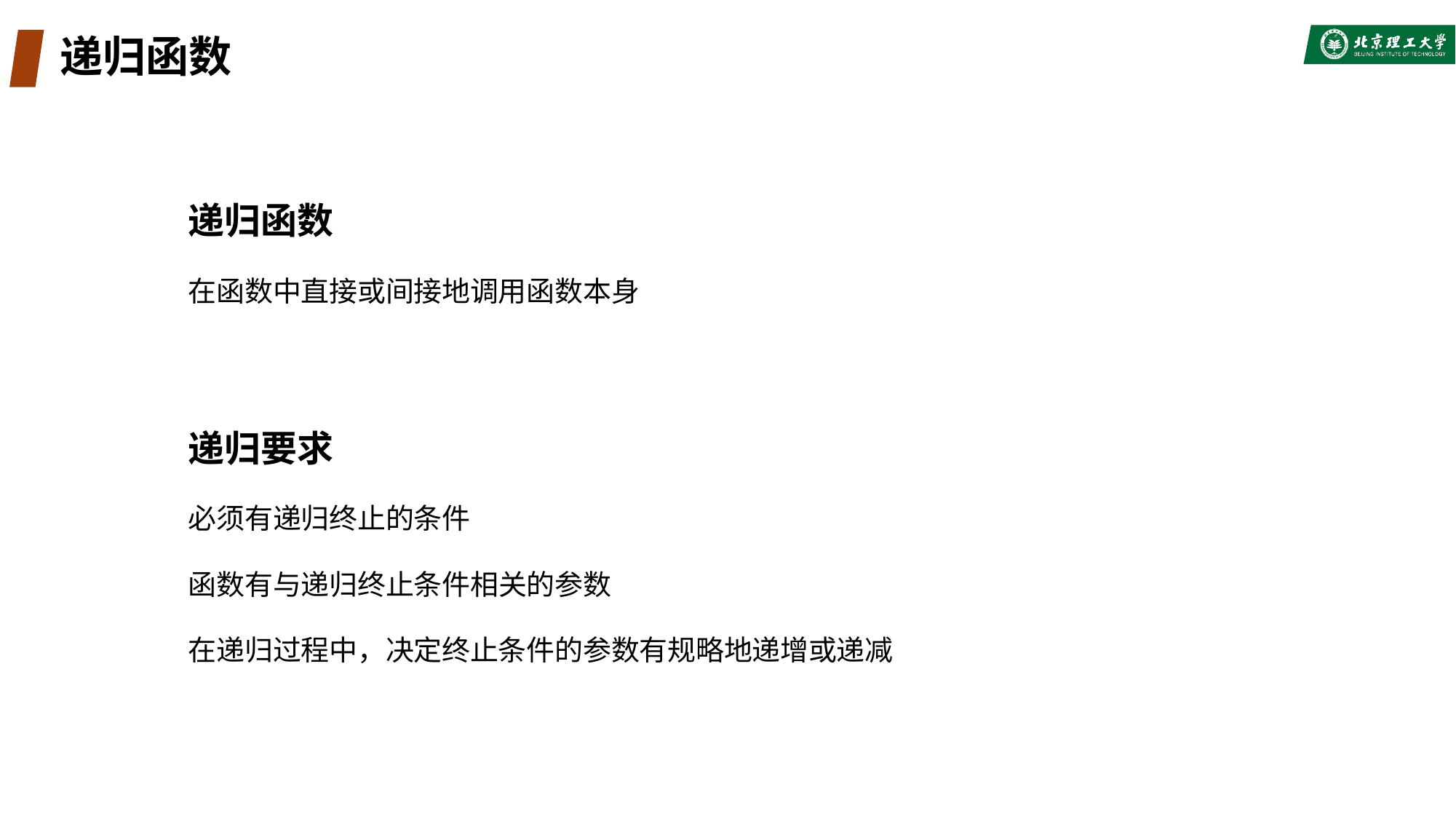

# 递归函数
递归函数
在函数中直接或间接地调用函数本身

递归要求
必须有递归终止的条件
函数有与递归终止条件相关的参数
在递归过程中，决定终止条件的参数有规略地递增或递减